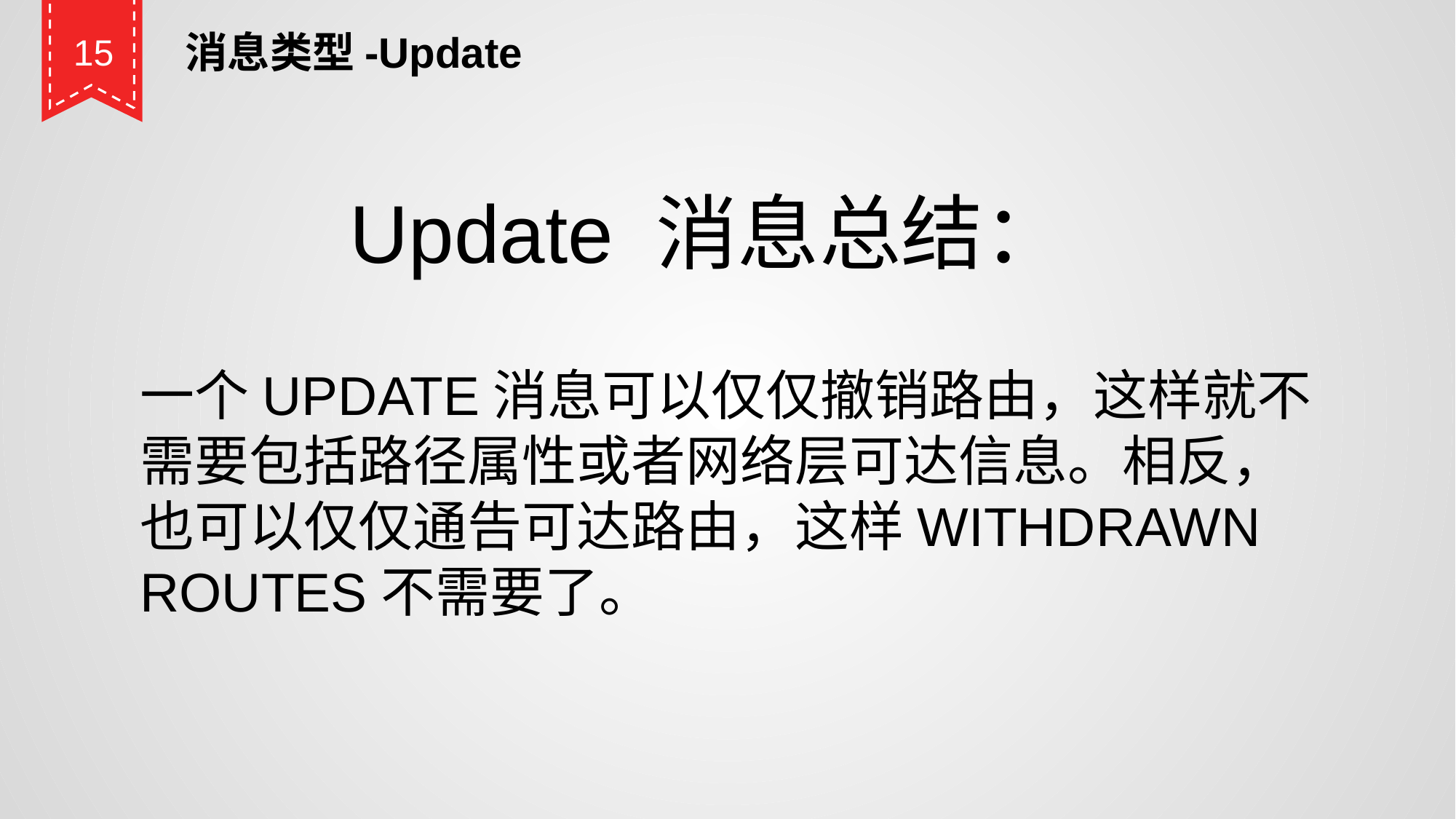

消息类型-Update
15
Update 消息总结：
一个UPDATE消息可以仅仅撤销路由，这样就不需要包括路径属性或者网络层可达信息。相反，也可以仅仅通告可达路由，这样WITHDRAWN ROUTES不需要了。